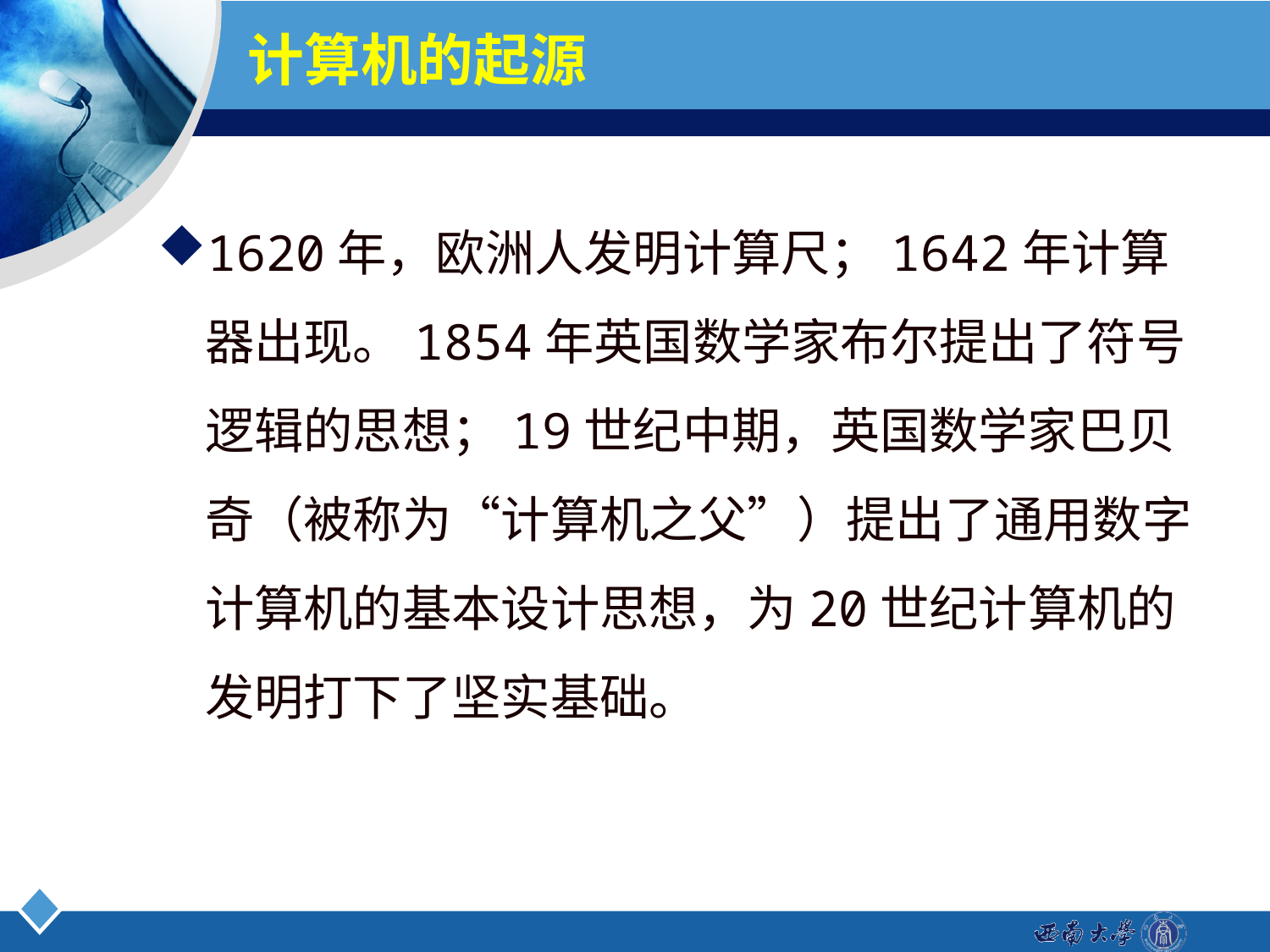

# 计算机的起源
1620年，欧洲人发明计算尺；1642年计算器出现。1854年英国数学家布尔提出了符号逻辑的思想；19世纪中期，英国数学家巴贝奇（被称为“计算机之父”）提出了通用数字计算机的基本设计思想，为20世纪计算机的发明打下了坚实基础。